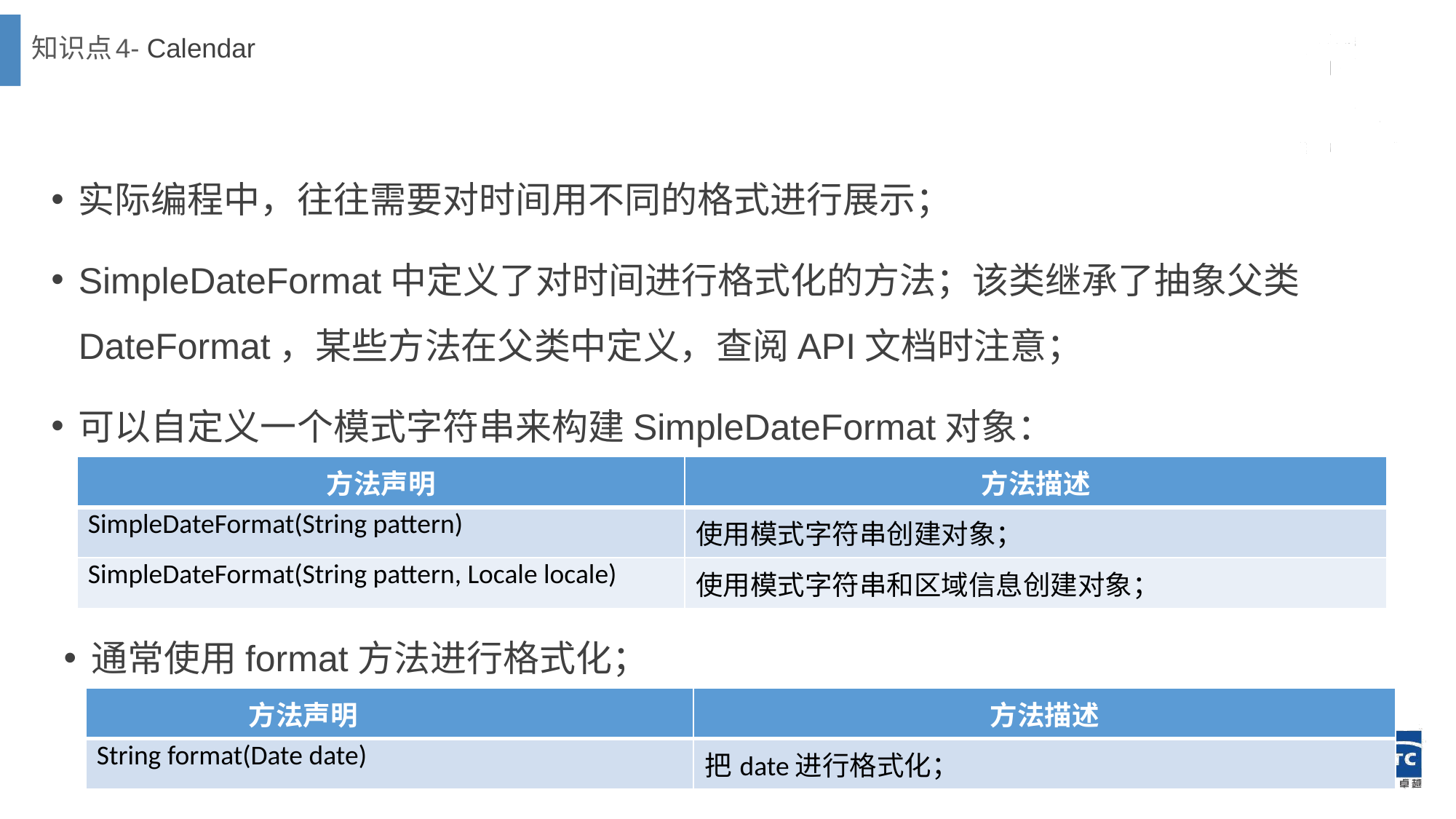

# 知识点4- Calendar
实际编程中，往往需要对时间用不同的格式进行展示；
SimpleDateFormat中定义了对时间进行格式化的方法；该类继承了抽象父类DateFormat，某些方法在父类中定义，查阅API文档时注意；
可以自定义一个模式字符串来构建SimpleDateFormat对象：
| 方法声明 | 方法描述 |
| --- | --- |
| SimpleDateFormat(String pattern) | 使用模式字符串创建对象； |
| SimpleDateFormat(String pattern, Locale locale) | 使用模式字符串和区域信息创建对象； |
通常使用format方法进行格式化；
| 方法声明 | 方法描述 |
| --- | --- |
| String format(Date date) | 把date进行格式化； |